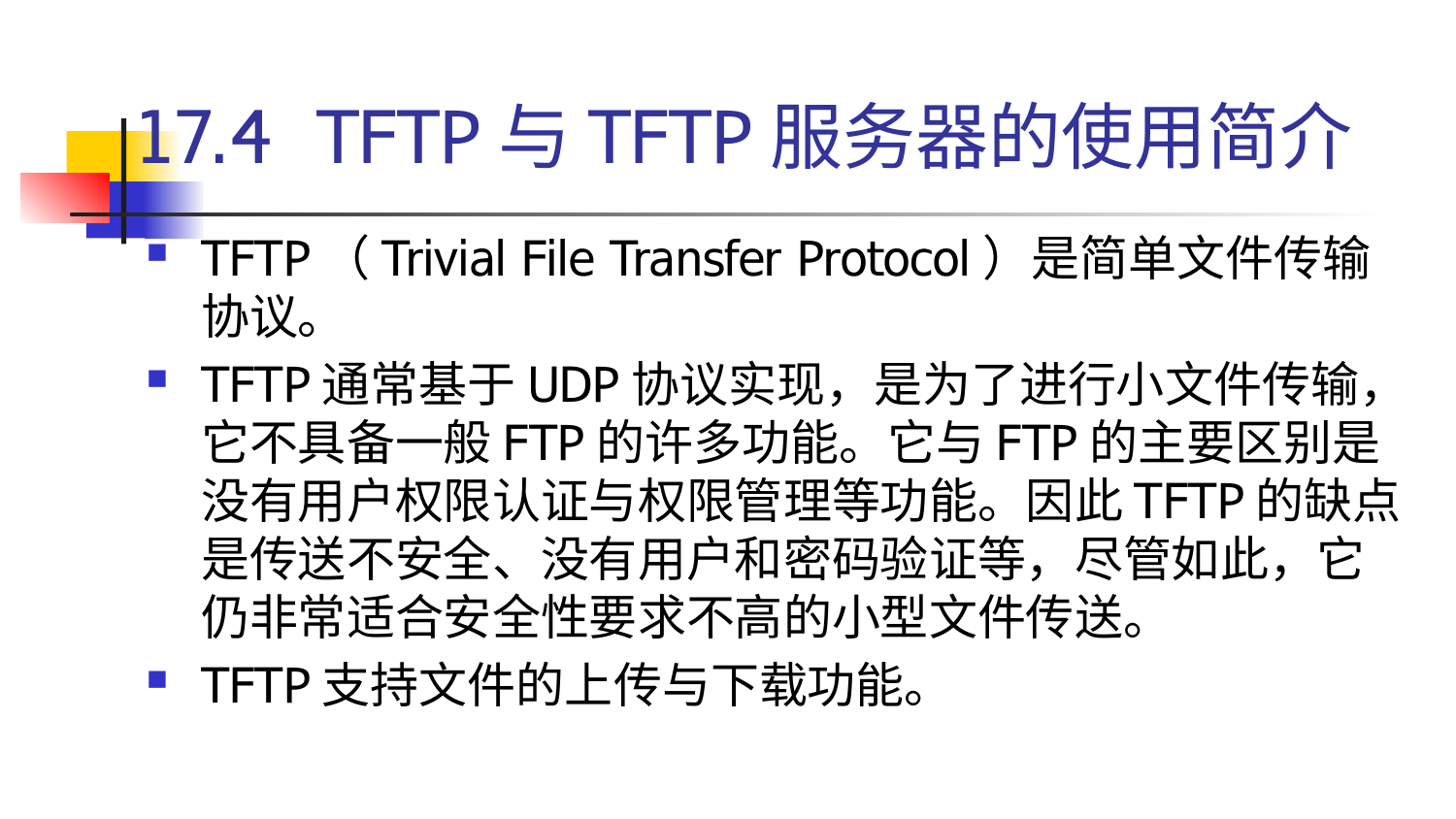

# 17.4  TFTP与TFTP服务器的使用简介
TFTP（Trivial File Transfer Protocol）是简单文件传输协议。
TFTP通常基于UDP协议实现，是为了进行小文件传输，它不具备一般FTP的许多功能。它与FTP的主要区别是没有用户权限认证与权限管理等功能。因此TFTP的缺点是传送不安全、没有用户和密码验证等，尽管如此，它仍非常适合安全性要求不高的小型文件传送。
TFTP支持文件的上传与下载功能。